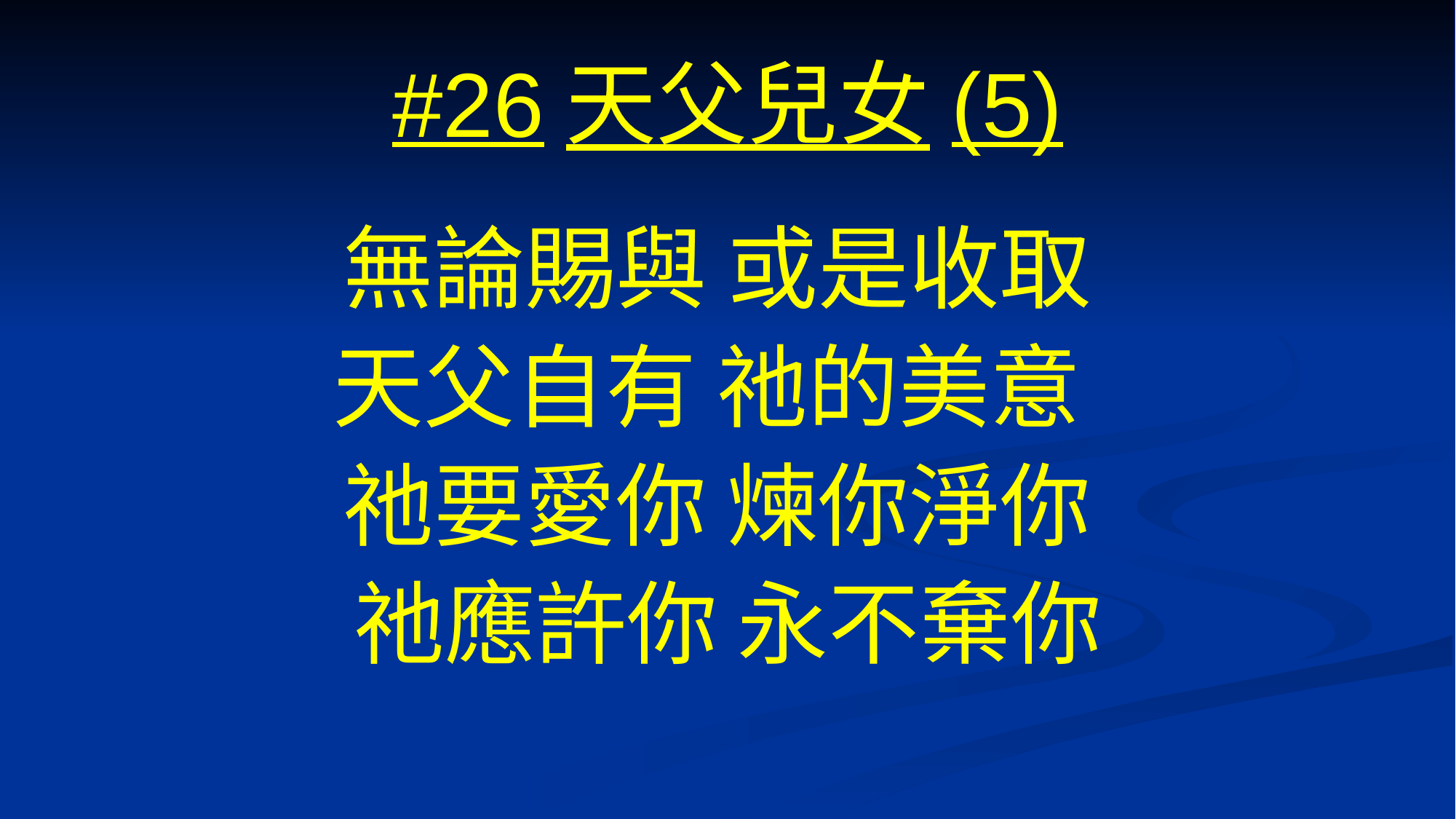

# #26天父兒女(5)
無論賜與 或是收取
天父自有 祂的美意
祂要愛你 煉你淨你
祂應許你 永不棄你